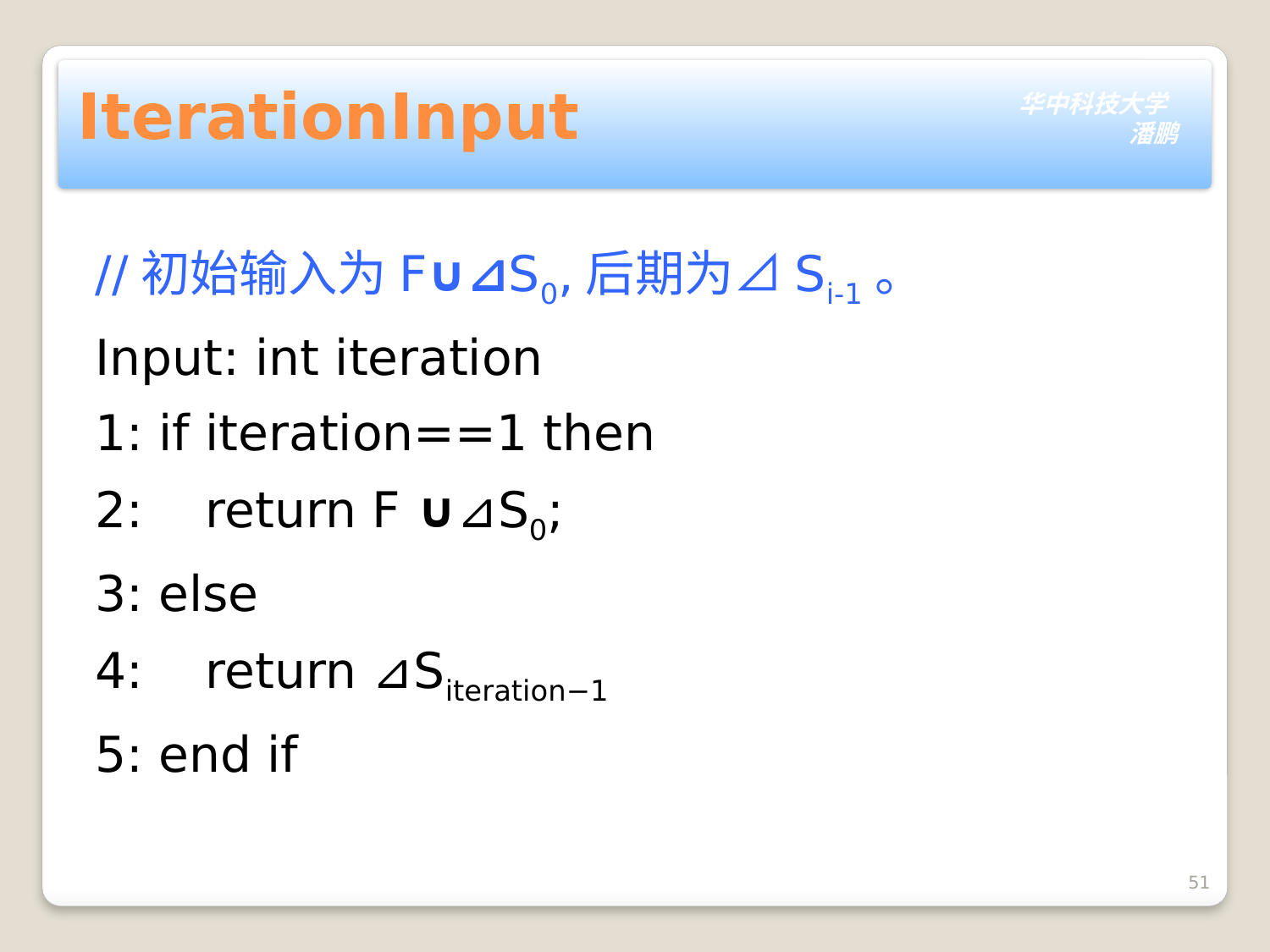

# IterationInput
//初始输入为F∪⊿S0,后期为⊿Si-1。
Input: int iteration
1: if iteration==1 then
2:    return F ∪⊿S0;
3: else
4:    return ⊿Siteration−1
5: end if
51